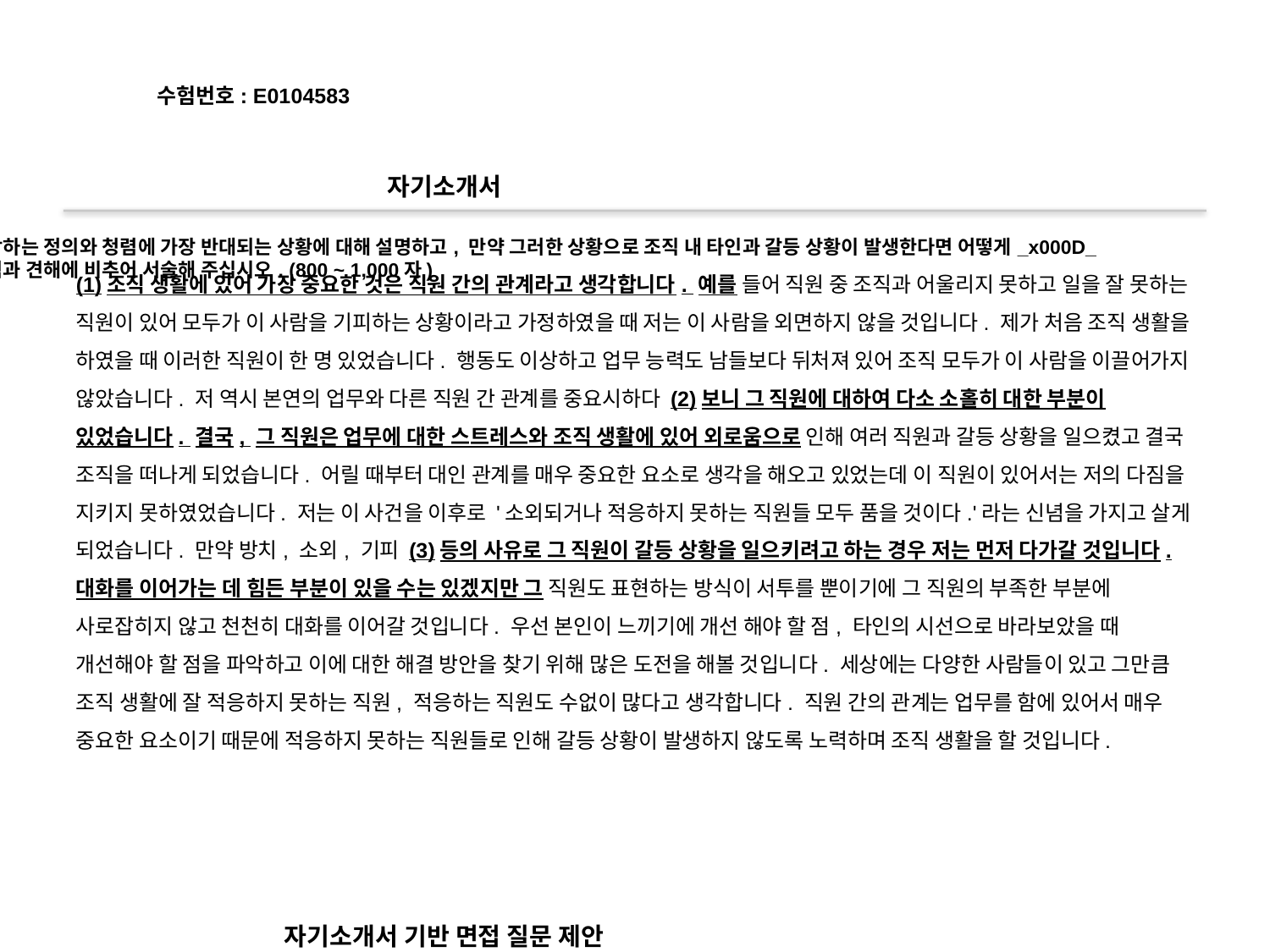

수험번호: E0104583
#

자기소개서

조직 생활에서 본인이 생각하는 정의와 청렴에 가장 반대되는 상황에 대해 설명하고, 만약 그러한 상황으로 조직 내 타인과 갈등 상황이 발생한다면 어떻게_x000D_
대처할 것인지 본인의 경험과 견해에 비추어 서술해 주십시오. (800 ~ 1,000자)

(1)조직 생활에 있어 가장 중요한 것은 직원 간의 관계라고 생각합니다. 예를 들어 직원 중 조직과 어울리지 못하고 일을 잘 못하는 직원이 있어 모두가 이 사람을 기피하는 상황이라고 가정하였을 때 저는 이 사람을 외면하지 않을 것입니다. 제가 처음 조직 생활을 하였을 때 이러한 직원이 한 명 있었습니다. 행동도 이상하고 업무 능력도 남들보다 뒤처져 있어 조직 모두가 이 사람을 이끌어가지 않았습니다. 저 역시 본연의 업무와 다른 직원 간 관계를 중요시하다 (2)보니 그 직원에 대하여 다소 소홀히 대한 부분이 있었습니다. 결국, 그 직원은 업무에 대한 스트레스와 조직 생활에 있어 외로움으로 인해 여러 직원과 갈등 상황을 일으켰고 결국 조직을 떠나게 되었습니다. 어릴 때부터 대인 관계를 매우 중요한 요소로 생각을 해오고 있었는데 이 직원이 있어서는 저의 다짐을 지키지 못하였었습니다. 저는 이 사건을 이후로 '소외되거나 적응하지 못하는 직원들 모두 품을 것이다.'라는 신념을 가지고 살게 되었습니다. 만약 방치, 소외, 기피 (3)등의 사유로 그 직원이 갈등 상황을 일으키려고 하는 경우 저는 먼저 다가갈 것입니다. 대화를 이어가는 데 힘든 부분이 있을 수는 있겠지만 그 직원도 표현하는 방식이 서투를 뿐이기에 그 직원의 부족한 부분에 사로잡히지 않고 천천히 대화를 이어갈 것입니다. 우선 본인이 느끼기에 개선 해야 할 점, 타인의 시선으로 바라보았을 때 개선해야 할 점을 파악하고 이에 대한 해결 방안을 찾기 위해 많은 도전을 해볼 것입니다. 세상에는 다양한 사람들이 있고 그만큼 조직 생활에 잘 적응하지 못하는 직원, 적응하는 직원도 수없이 많다고 생각합니다. 직원 간의 관계는 업무를 함에 있어서 매우 중요한 요소이기 때문에 적응하지 못하는 직원들로 인해 갈등 상황이 발생하지 않도록 노력하며 조직 생활을 할 것입니다.

자기소개서 기반 면접 질문 제안

(1) 조직 생활에서 직원 간의 관계를 향상시키기 위한 구체적인 전략은 무엇인가요?
(2) 과거의 경험을 통해 소외되거나 적응하지 못하는 직원과 어떻게 관계를 형성했나요?
(3) 직원 간 갈등을 예방하기 위한 대화를 이어가는 구체적 방법은 무엇입니까?